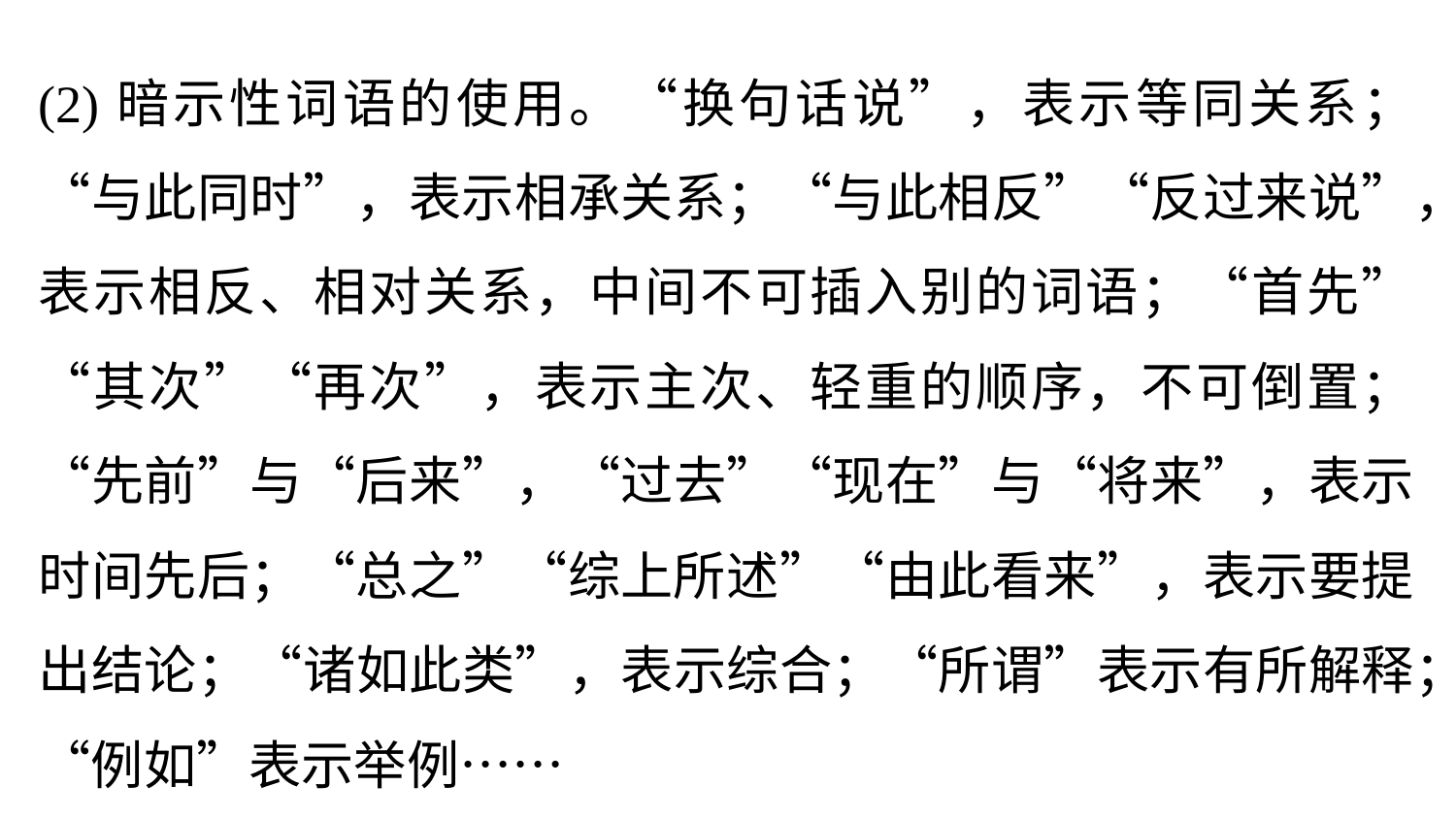

(2)暗示性词语的使用。“换句话说”，表示等同关系；“与此同时”，表示相承关系；“与此相反”“反过来说”，表示相反、相对关系，中间不可插入别的词语；“首先”“其次”“再次”，表示主次、轻重的顺序，不可倒置；“先前”与“后来”，“过去”“现在”与“将来”，表示时间先后；“总之”“综上所述”“由此看来”，表示要提出结论；“诸如此类”，表示综合；“所谓”表示有所解释；“例如”表示举例……